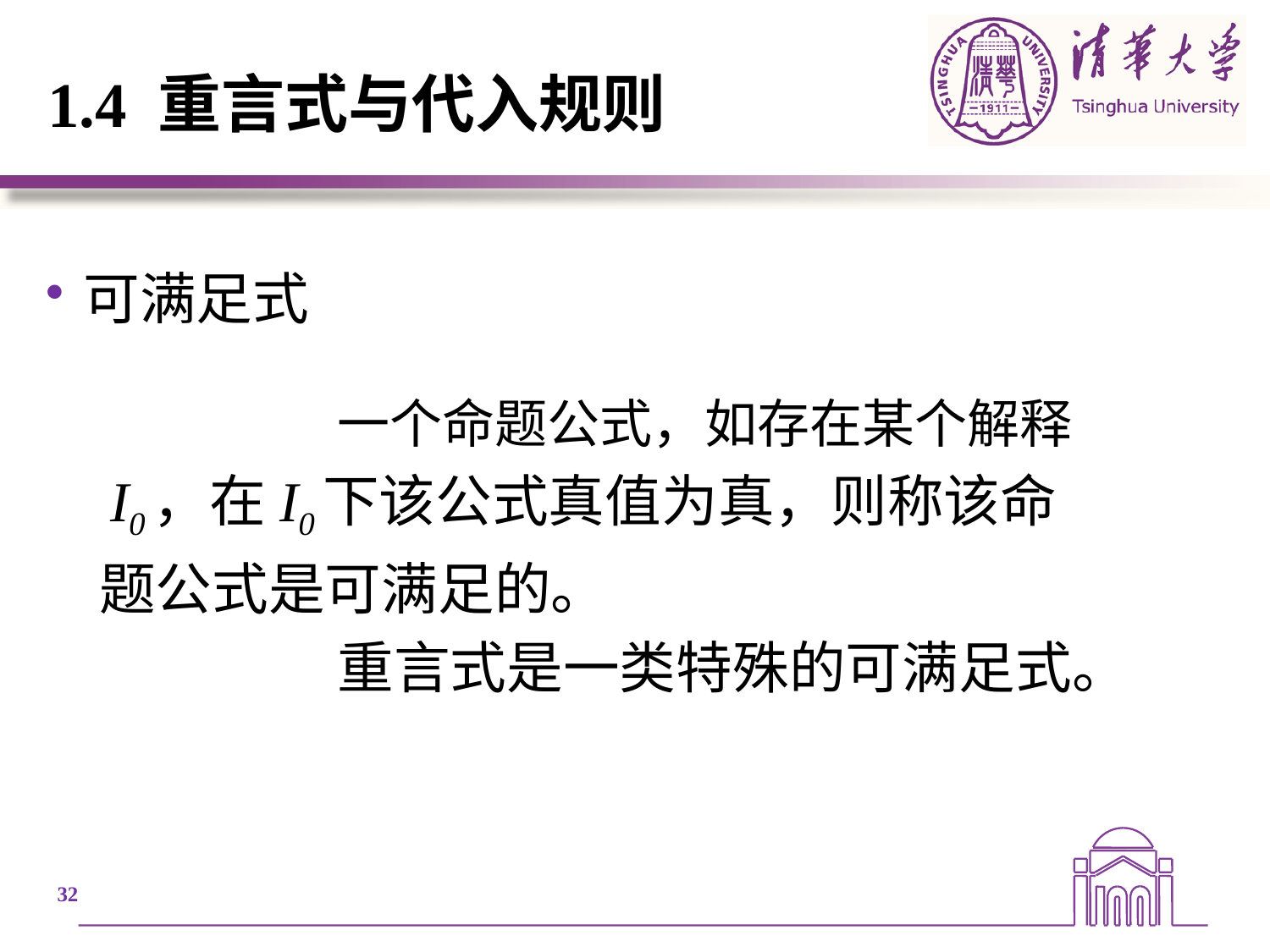

# 1.4 重言式与代入规则

可满足式

			一个命题公式，如存在某个解释
    I0，在I0下该公式真值为真，则称该命
   题公式是可满足的。
			重言式是一类特殊的可满足式。